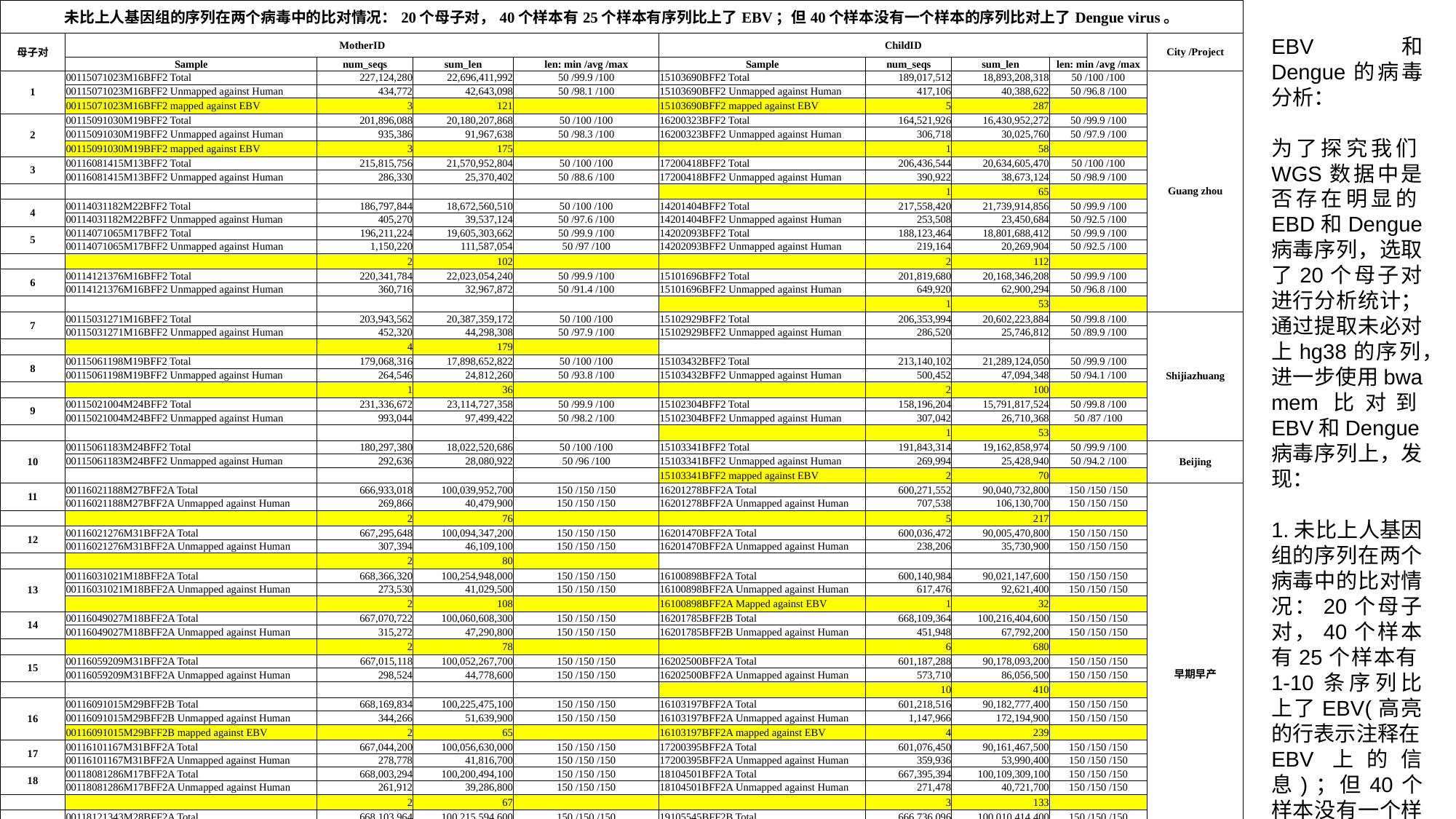

| 未比上人基因组的序列在两个病毒中的比对情况：20个母子对，40个样本有25个样本有序列比上了EBV；但40个样本没有一个样本的序列比对上了Dengue virus。 |  |  |  |  |  |  |  |  |  |
| --- | --- | --- | --- | --- | --- | --- | --- | --- | --- |
| 母子对 | MotherID |  |  |  | ChildID |  |  |  | City /Project |
|  | Sample | num\_seqs | sum\_len | len: min /avg /max | Sample | num\_seqs | sum\_len | len: min /avg /max |  |
| 1 | 00115071023M16BFF2 Total | 227,124,280 | 22,696,411,992 | 50 /99.9 /100 | 15103690BFF2 Total | 189,017,512 | 18,893,208,318 | 50 /100 /100 | Guang zhou |
|  | 00115071023M16BFF2 Unmapped against Human | 434,772 | 42,643,098 | 50 /98.1 /100 | 15103690BFF2 Unmapped against Human | 417,106 | 40,388,622 | 50 /96.8 /100 |  |
|  | 00115071023M16BFF2 mapped against EBV | 3 | 121 |  | 15103690BFF2 mapped against EBV | 5 | 287 |  |  |
| 2 | 00115091030M19BFF2 Total | 201,896,088 | 20,180,207,868 | 50 /100 /100 | 16200323BFF2 Total | 164,521,926 | 16,430,952,272 | 50 /99.9 /100 |  |
|  | 00115091030M19BFF2 Unmapped against Human | 935,386 | 91,967,638 | 50 /98.3 /100 | 16200323BFF2 Unmapped against Human | 306,718 | 30,025,760 | 50 /97.9 /100 |  |
|  | 00115091030M19BFF2 mapped against EBV | 3 | 175 |  |  | 1 | 58 |  |  |
| 3 | 00116081415M13BFF2 Total | 215,815,756 | 21,570,952,804 | 50 /100 /100 | 17200418BFF2 Total | 206,436,544 | 20,634,605,470 | 50 /100 /100 |  |
|  | 00116081415M13BFF2 Unmapped against Human | 286,330 | 25,370,402 | 50 /88.6 /100 | 17200418BFF2 Unmapped against Human | 390,922 | 38,673,124 | 50 /98.9 /100 |  |
|  |  |  |  |  |  | 1 | 65 |  |  |
| 4 | 00114031182M22BFF2 Total | 186,797,844 | 18,672,560,510 | 50 /100 /100 | 14201404BFF2 Total | 217,558,420 | 21,739,914,856 | 50 /99.9 /100 |  |
|  | 00114031182M22BFF2 Unmapped against Human | 405,270 | 39,537,124 | 50 /97.6 /100 | 14201404BFF2 Unmapped against Human | 253,508 | 23,450,684 | 50 /92.5 /100 |  |
| 5 | 00114071065M17BFF2 Total | 196,211,224 | 19,605,303,662 | 50 /99.9 /100 | 14202093BFF2 Total | 188,123,464 | 18,801,688,412 | 50 /99.9 /100 |  |
|  | 00114071065M17BFF2 Unmapped against Human | 1,150,220 | 111,587,054 | 50 /97 /100 | 14202093BFF2 Unmapped against Human | 219,164 | 20,269,904 | 50 /92.5 /100 |  |
|  |  | 2 | 102 |  |  | 2 | 112 |  |  |
| 6 | 00114121376M16BFF2 Total | 220,341,784 | 22,023,054,240 | 50 /99.9 /100 | 15101696BFF2 Total | 201,819,680 | 20,168,346,208 | 50 /99.9 /100 |  |
|  | 00114121376M16BFF2 Unmapped against Human | 360,716 | 32,967,872 | 50 /91.4 /100 | 15101696BFF2 Unmapped against Human | 649,920 | 62,900,294 | 50 /96.8 /100 |  |
|  |  |  |  |  |  | 1 | 53 |  |  |
| 7 | 00115031271M16BFF2 Total | 203,943,562 | 20,387,359,172 | 50 /100 /100 | 15102929BFF2 Total | 206,353,994 | 20,602,223,884 | 50 /99.8 /100 | Shijiazhuang |
|  | 00115031271M16BFF2 Unmapped against Human | 452,320 | 44,298,308 | 50 /97.9 /100 | 15102929BFF2 Unmapped against Human | 286,520 | 25,746,812 | 50 /89.9 /100 |  |
|  |  | 4 | 179 |  |  |  |  |  |  |
| 8 | 00115061198M19BFF2 Total | 179,068,316 | 17,898,652,822 | 50 /100 /100 | 15103432BFF2 Total | 213,140,102 | 21,289,124,050 | 50 /99.9 /100 |  |
|  | 00115061198M19BFF2 Unmapped against Human | 264,546 | 24,812,260 | 50 /93.8 /100 | 15103432BFF2 Unmapped against Human | 500,452 | 47,094,348 | 50 /94.1 /100 |  |
|  |  | 1 | 36 |  |  | 2 | 100 |  |  |
| 9 | 00115021004M24BFF2 Total | 231,336,672 | 23,114,727,358 | 50 /99.9 /100 | 15102304BFF2 Total | 158,196,204 | 15,791,817,524 | 50 /99.8 /100 |  |
|  | 00115021004M24BFF2 Unmapped against Human | 993,044 | 97,499,422 | 50 /98.2 /100 | 15102304BFF2 Unmapped against Human | 307,042 | 26,710,368 | 50 /87 /100 |  |
|  |  |  |  |  |  | 1 | 53 |  |  |
| 10 | 00115061183M24BFF2 Total | 180,297,380 | 18,022,520,686 | 50 /100 /100 | 15103341BFF2 Total | 191,843,314 | 19,162,858,974 | 50 /99.9 /100 | Beijing |
|  | 00115061183M24BFF2 Unmapped against Human | 292,636 | 28,080,922 | 50 /96 /100 | 15103341BFF2 Unmapped against Human | 269,994 | 25,428,940 | 50 /94.2 /100 |  |
|  |  |  |  |  | 15103341BFF2 mapped against EBV | 2 | 70 |  |  |
| 11 | 00116021188M27BFF2A Total | 666,933,018 | 100,039,952,700 | 150 /150 /150 | 16201278BFF2A Total | 600,271,552 | 90,040,732,800 | 150 /150 /150 | 早期早产 |
|  | 00116021188M27BFF2A Unmapped against Human | 269,866 | 40,479,900 | 150 /150 /150 | 16201278BFF2A Unmapped against Human | 707,538 | 106,130,700 | 150 /150 /150 |  |
|  |  | 2 | 76 |  |  | 5 | 217 |  |  |
| 12 | 00116021276M31BFF2A Total | 667,295,648 | 100,094,347,200 | 150 /150 /150 | 16201470BFF2A Total | 600,036,472 | 90,005,470,800 | 150 /150 /150 |  |
|  | 00116021276M31BFF2A Unmapped against Human | 307,394 | 46,109,100 | 150 /150 /150 | 16201470BFF2A Unmapped against Human | 238,206 | 35,730,900 | 150 /150 /150 |  |
|  |  | 2 | 80 |  |  |  |  |  |  |
| 13 | 00116031021M18BFF2A Total | 668,366,320 | 100,254,948,000 | 150 /150 /150 | 16100898BFF2A Total | 600,140,984 | 90,021,147,600 | 150 /150 /150 |  |
|  | 00116031021M18BFF2A Unmapped against Human | 273,530 | 41,029,500 | 150 /150 /150 | 16100898BFF2A Unmapped against Human | 617,476 | 92,621,400 | 150 /150 /150 |  |
|  |  | 2 | 108 |  | 16100898BFF2A Mapped against EBV | 1 | 32 |  |  |
| 14 | 00116049027M18BFF2A Total | 667,070,722 | 100,060,608,300 | 150 /150 /150 | 16201785BFF2B Total | 668,109,364 | 100,216,404,600 | 150 /150 /150 |  |
|  | 00116049027M18BFF2A Unmapped against Human | 315,272 | 47,290,800 | 150 /150 /150 | 16201785BFF2B Unmapped against Human | 451,948 | 67,792,200 | 150 /150 /150 |  |
|  |  | 2 | 78 |  |  | 6 | 680 |  |  |
| 15 | 00116059209M31BFF2A Total | 667,015,118 | 100,052,267,700 | 150 /150 /150 | 16202500BFF2A Total | 601,187,288 | 90,178,093,200 | 150 /150 /150 |  |
|  | 00116059209M31BFF2A Unmapped against Human | 298,524 | 44,778,600 | 150 /150 /150 | 16202500BFF2A Unmapped against Human | 573,710 | 86,056,500 | 150 /150 /150 |  |
|  |  |  |  |  |  | 10 | 410 |  |  |
| 16 | 00116091015M29BFF2B Total | 668,169,834 | 100,225,475,100 | 150 /150 /150 | 16103197BFF2A Total | 601,218,516 | 90,182,777,400 | 150 /150 /150 |  |
|  | 00116091015M29BFF2B Unmapped against Human | 344,266 | 51,639,900 | 150 /150 /150 | 16103197BFF2A Unmapped against Human | 1,147,966 | 172,194,900 | 150 /150 /150 |  |
|  | 00116091015M29BFF2B mapped against EBV | 2 | 65 |  | 16103197BFF2A mapped against EBV | 4 | 239 |  |  |
| 17 | 00116101167M31BFF2A Total | 667,044,200 | 100,056,630,000 | 150 /150 /150 | 17200395BFF2A Total | 601,076,450 | 90,161,467,500 | 150 /150 /150 |  |
|  | 00116101167M31BFF2A Unmapped against Human | 278,778 | 41,816,700 | 150 /150 /150 | 17200395BFF2A Unmapped against Human | 359,936 | 53,990,400 | 150 /150 /150 |  |
| 18 | 00118081286M17BFF2A Total | 668,003,294 | 100,200,494,100 | 150 /150 /150 | 18104501BFF2A Total | 667,395,394 | 100,109,309,100 | 150 /150 /150 |  |
|  | 00118081286M17BFF2A Unmapped against Human | 261,912 | 39,286,800 | 150 /150 /150 | 18104501BFF2A Unmapped against Human | 271,478 | 40,721,700 | 150 /150 /150 |  |
|  |  | 2 | 67 |  |  | 3 | 133 |  |  |
| 19 | 00118121343M28BFF2A Total | 668,103,964 | 100,215,594,600 | 150 /150 /150 | 19105545BFF2B Total | 666,736,096 | 100,010,414,400 | 150 /150 /150 |  |
|  | 00118121343M28BFF2A Unmapped against Human | 279,094 | 41,864,100 | 150 /150 /150 | 19105545BFF2B Unmapped against Human | 364,174 | 54,626,100 | 150 /150 /150 |  |
| 20 | 00119051646M32BFF2A Total | 666,955,196 | 100,043,279,400 | 150 /150 /150 | 19201150BFF2A Total | 667,205,400 | 100,080,810,000 | 150 /150 /150 |  |
|  | 00119051646M32BFF2A Unmapped against Human | 260,998 | 39,149,700 | 150 /150 /150 | 19201150BFF2A Unmapped against Human | 362,972 | 54,445,800 | 150 /150 /150 |  |
EBV 和 Dengue的病毒分析：

为了探究我们WGS数据中是否存在明显的EBD和Dengue 病毒序列，选取了20个母子对进行分析统计；通过提取未必对上hg38的序列，进一步使用bwa mem比对到EBV和Dengue病毒序列上，发现：

1.未比上人基因组的序列在两个病毒中的比对情况：20个母子对，40个样本有25个样本有1-10条序列比上了EBV(高亮的行表示注释在EBV上的信息)；但40个样本没有一个样本的序列比对上了Dengue virus。